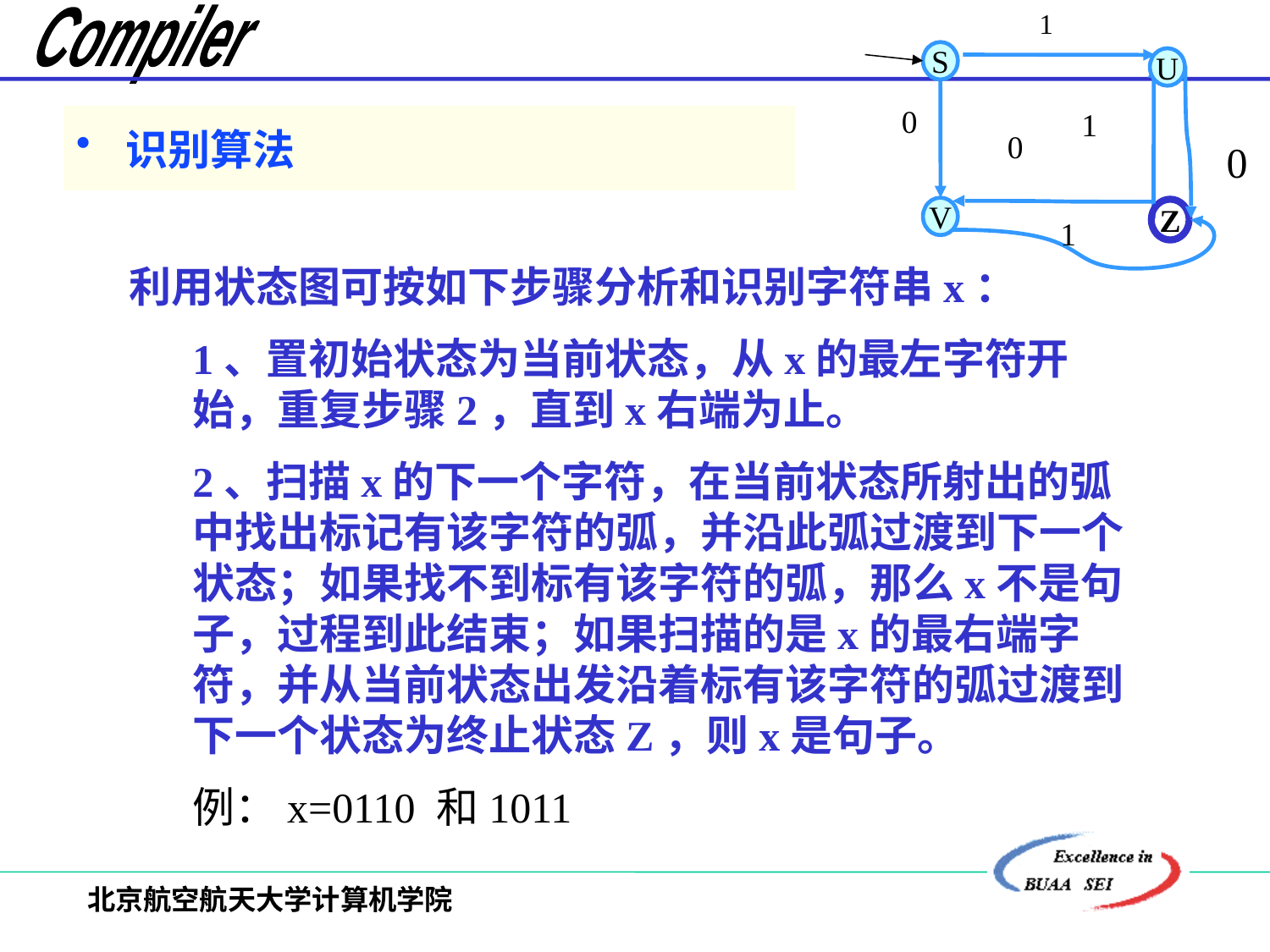

1
S
U

0
1
0
0
V
Z
1
 识别算法
利用状态图可按如下步骤分析和识别字符串x：
1、置初始状态为当前状态，从x的最左字符开始，重复步骤2，直到x右端为止。
2、扫描x的下一个字符，在当前状态所射出的弧中找出标记有该字符的弧，并沿此弧过渡到下一个状态；如果找不到标有该字符的弧，那么x不是句子，过程到此结束；如果扫描的是x的最右端字符，并从当前状态出发沿着标有该字符的弧过渡到下一个状态为终止状态Z，则x是句子。
例：x=0110 和1011